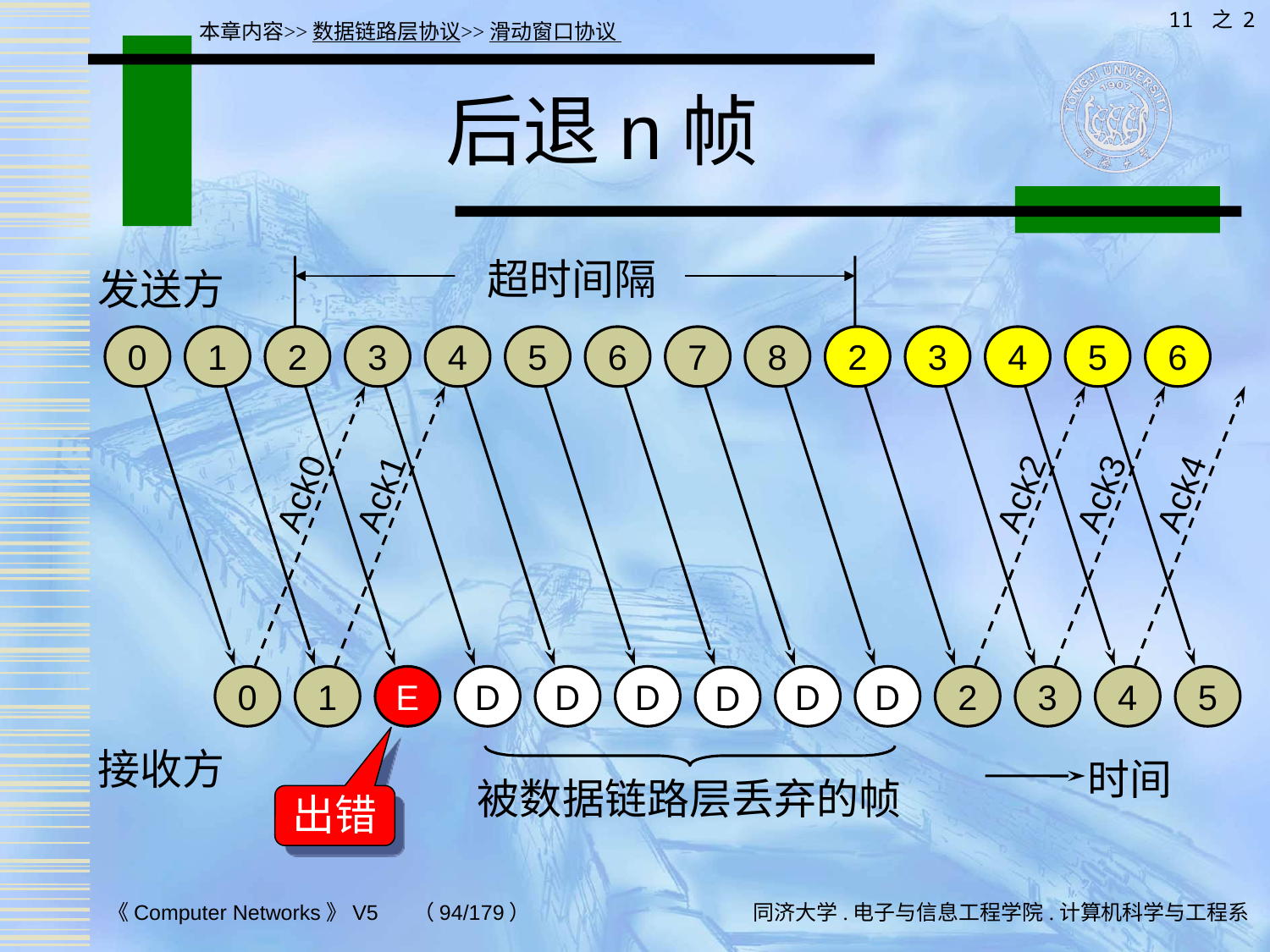

11 之 2
本章内容>>数据链路层协议>>滑动窗口协议
# 后退n帧
超时间隔
发送方

0
1
2
3
4
5
6
7
8
2
3
4
5
6

Ack0
Ack1
Ack2
Ack3
Ack4

0
1
E
D
D
D
D
D
2
3
4
5
D
接收方
时间
被数据链路层丢弃的帧

出错